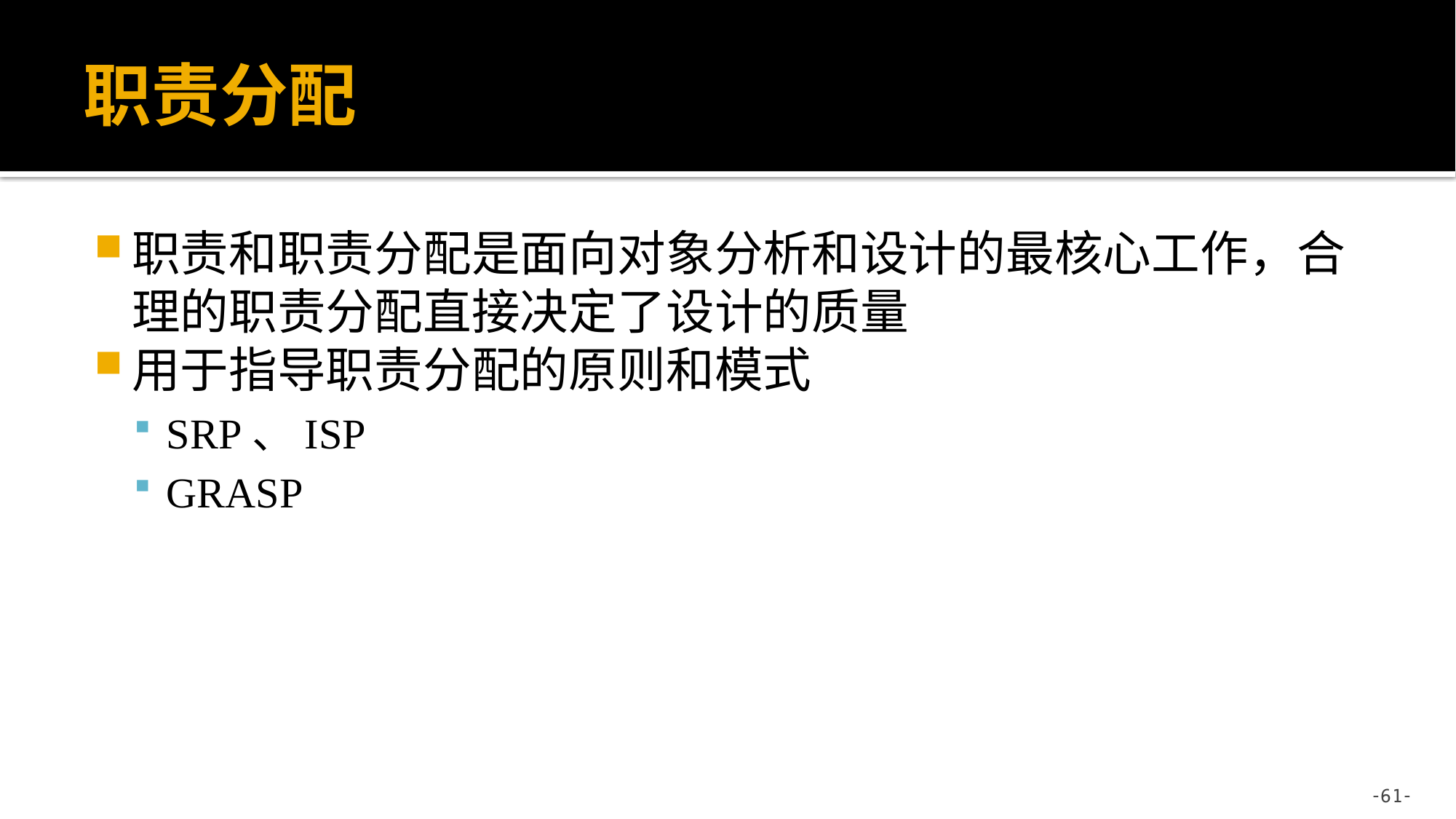

# 职责分配
职责和职责分配是面向对象分析和设计的最核心工作，合理的职责分配直接决定了设计的质量
用于指导职责分配的原则和模式
SRP、ISP
GRASP
-61-